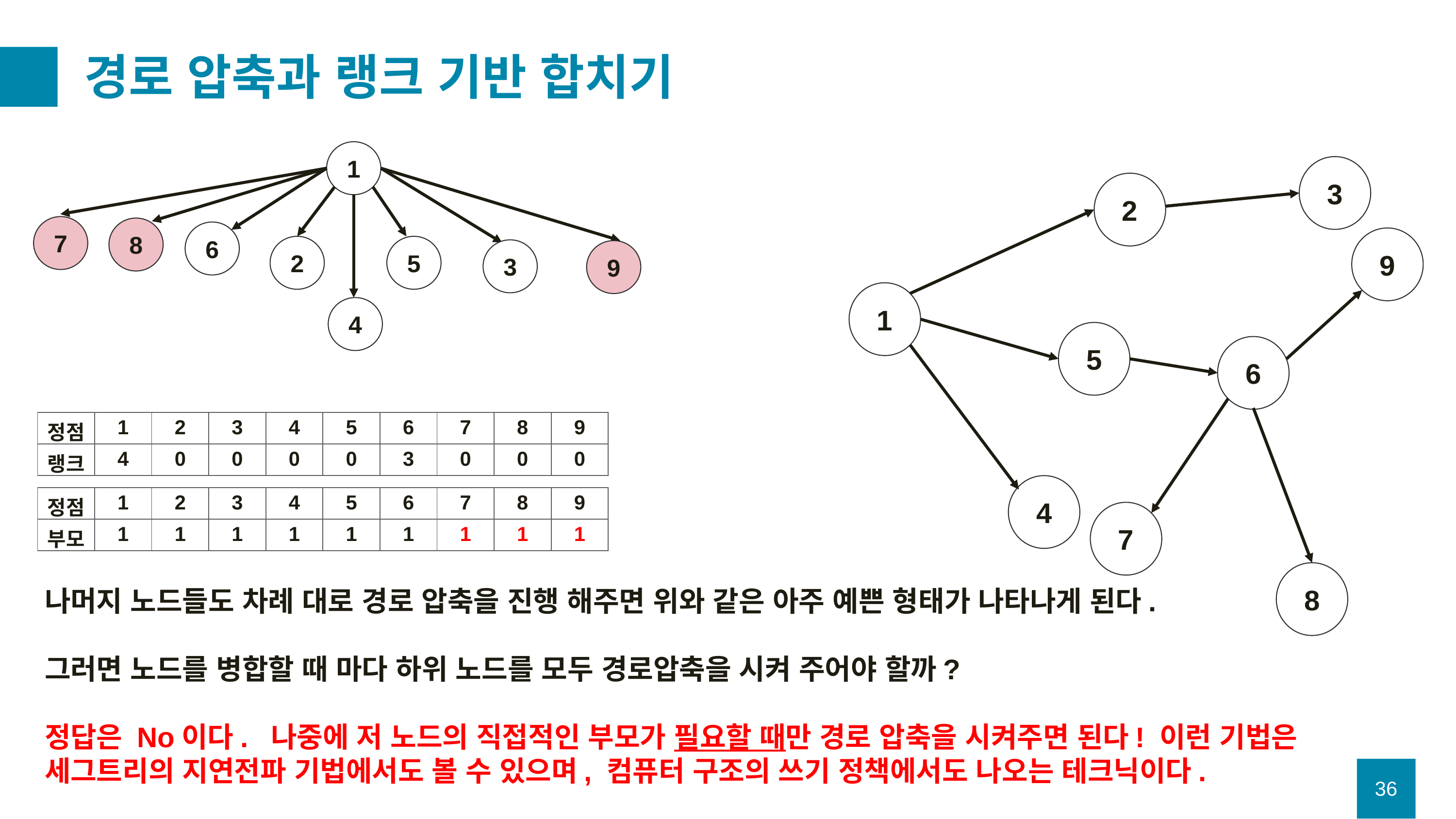

# 경로 압축과 랭크 기반 합치기
1
3
2
7
8
6
9
2
5
3
9
1
4
5
6
| 정점 | 1 | 2 | 3 | 4 | 5 | 6 | 7 | 8 | 9 |
| --- | --- | --- | --- | --- | --- | --- | --- | --- | --- |
| 랭크 | 4 | 0 | 0 | 0 | 0 | 3 | 0 | 0 | 0 |
4
| 정점 | 1 | 2 | 3 | 4 | 5 | 6 | 7 | 8 | 9 |
| --- | --- | --- | --- | --- | --- | --- | --- | --- | --- |
| 부모 | 1 | 1 | 1 | 1 | 1 | 1 | 1 | 1 | 1 |
7
8
나머지 노드들도 차례 대로 경로 압축을 진행 해주면 위와 같은 아주 예쁜 형태가 나타나게 된다.

그러면 노드를 병합할 때 마다 하위 노드를 모두 경로압축을 시켜 주어야 할까?

정답은 No이다.  나중에 저 노드의 직접적인 부모가 필요할 때만 경로 압축을 시켜주면 된다! 이런 기법은 세그트리의 지연전파 기법에서도 볼 수 있으며, 컴퓨터 구조의 쓰기 정책에서도 나오는 테크닉이다.
36